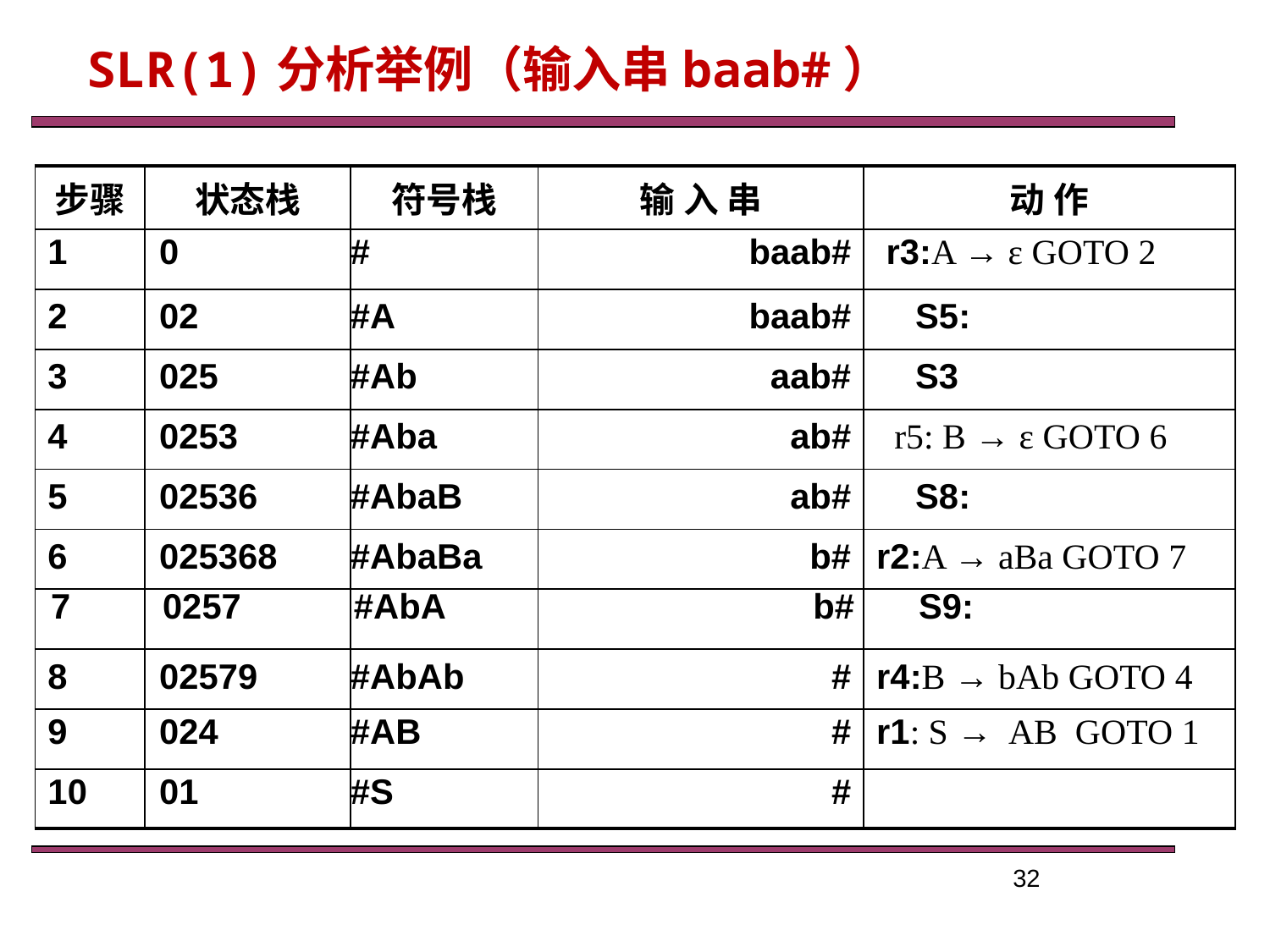

SLR(1)分析举例（输入串baab#）
| 步骤 | 状态栈 | 符号栈 | 输 入 串 | 动 作 |
| --- | --- | --- | --- | --- |
|  |  |  |  |  |
|  |  |  |  |  |
|  |  |  |  |  |
|  |  |  |  |  |
|  |  |  |  |  |
|  |  |  |  |  |
|  |  |  |  |  |
|  |  |  |  |  |
|  |  |  |  |  |
|  |  |  |  |  |
| 1 | 0 | # | baab# | r3:A → ε GOTO 2 |
| --- | --- | --- | --- | --- |
| 2 | 02 | #A | baab# | S5: |
| --- | --- | --- | --- | --- |
| 3 | 025 | #Ab | aab# | S3 |
| --- | --- | --- | --- | --- |
|  |  |  |  |  |
| 4 | 0253 | #Aba | ab# | r5: B → ε GOTO 6 |
| --- | --- | --- | --- | --- |
| 5 | 02536 | #AbaB | ab# | S8: |
| --- | --- | --- | --- | --- |
| 6 | 025368 | #AbaBa | b# | r2:A → aBa GOTO 7 |
| --- | --- | --- | --- | --- |
| 7 | 0257 | #AbA | b# | S9: |
| --- | --- | --- | --- | --- |
| 8 | 02579 | #AbAb | # | r4:B → bAb GOTO 4 |
| --- | --- | --- | --- | --- |
| 9 | 024 | #AB | # | r1: S → AB GOTO 1 |
| --- | --- | --- | --- | --- |
| 10 | 01 | #S | # |  |
| --- | --- | --- | --- | --- |
32